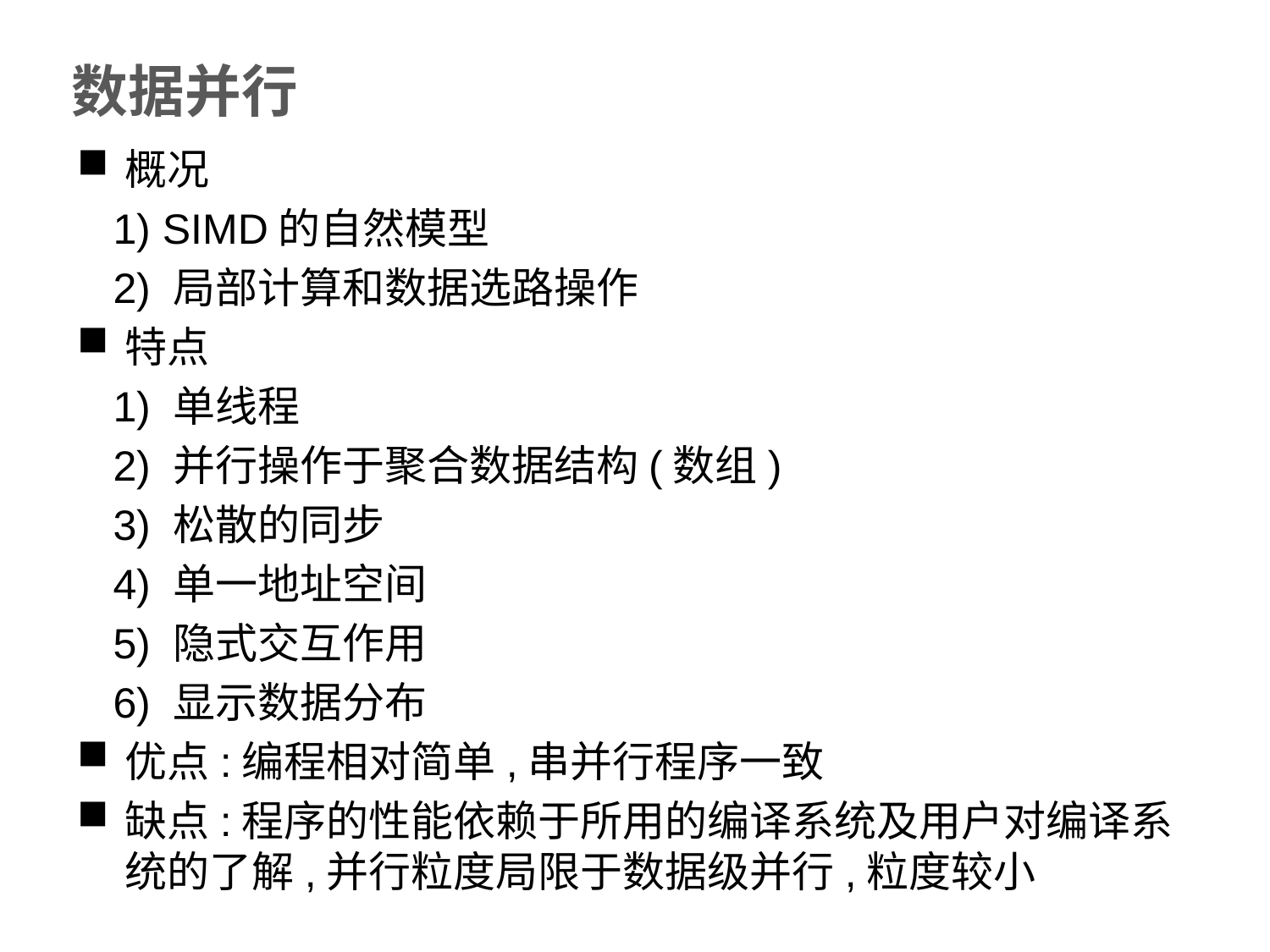

# 数据并行
概况
   1) SIMD的自然模型
   2) 局部计算和数据选路操作
特点
   1) 单线程
   2) 并行操作于聚合数据结构(数组)
   3) 松散的同步
   4) 单一地址空间
   5) 隐式交互作用
   6) 显示数据分布
优点:编程相对简单,串并行程序一致
缺点:程序的性能依赖于所用的编译系统及用户对编译系统的了解,并行粒度局限于数据级并行,粒度较小